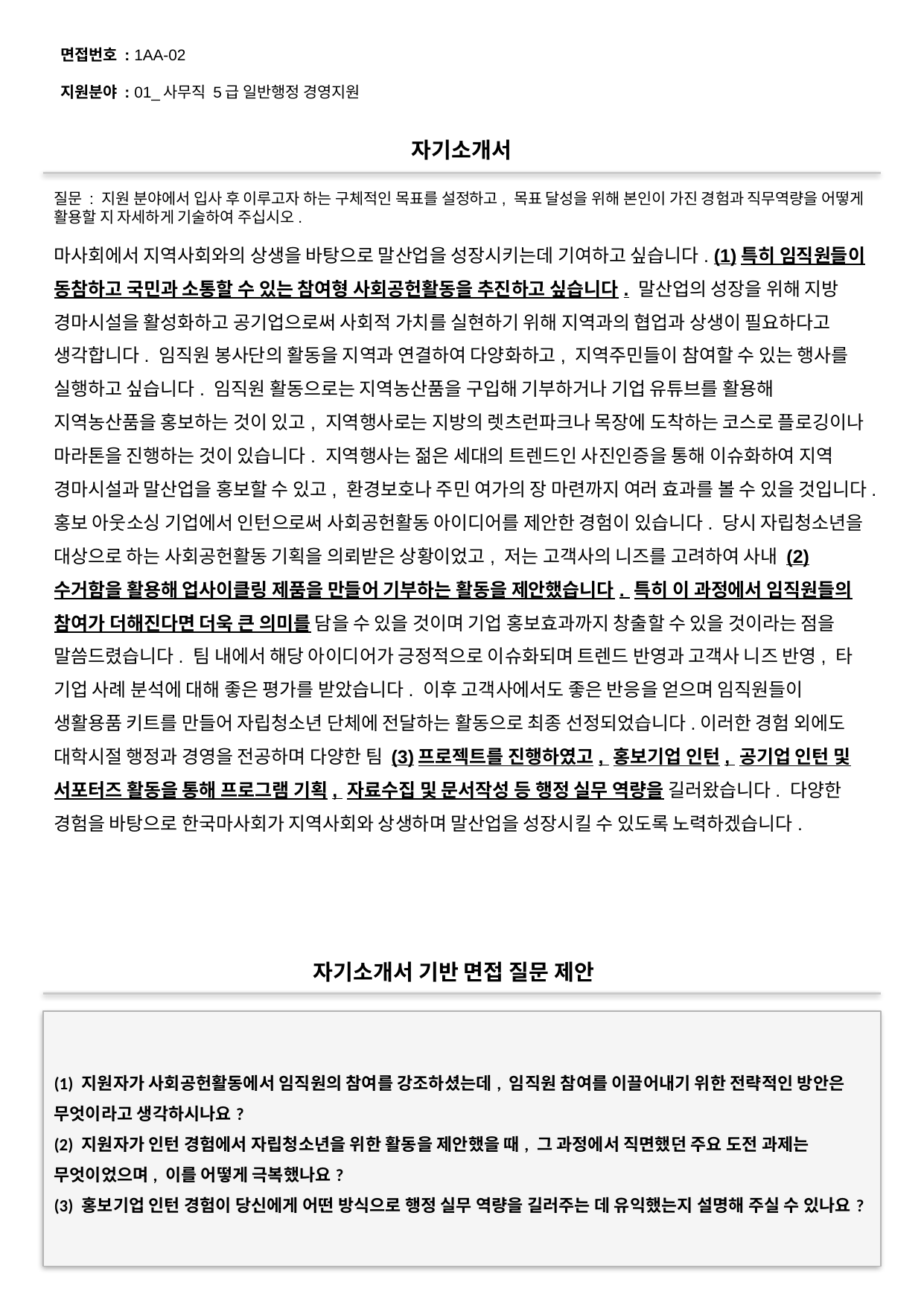

면접번호 : 1AA-02

지원분야 : 01_사무직 5급 일반행정 경영지원
#

자기소개서

질문 : 지원 분야에서 입사 후 이루고자 하는 구체적인 목표를 설정하고, 목표 달성을 위해 본인이 가진 경험과 직무역량을 어떻게 활용할 지 자세하게 기술하여 주십시오.

마사회에서 지역사회와의 상생을 바탕으로 말산업을 성장시키는데 기여하고 싶습니다. (1)특히 임직원들이 동참하고 국민과 소통할 수 있는 참여형 사회공헌활동을 추진하고 싶습니다. 말산업의 성장을 위해 지방 경마시설을 활성화하고 공기업으로써 사회적 가치를 실현하기 위해 지역과의 협업과 상생이 필요하다고 생각합니다. 임직원 봉사단의 활동을 지역과 연결하여 다양화하고, 지역주민들이 참여할 수 있는 행사를 실행하고 싶습니다. 임직원 활동으로는 지역농산품을 구입해 기부하거나 기업 유튜브를 활용해 지역농산품을 홍보하는 것이 있고, 지역행사로는 지방의 렛츠런파크나 목장에 도착하는 코스로 플로깅이나 마라톤을 진행하는 것이 있습니다. 지역행사는 젊은 세대의 트렌드인 사진인증을 통해 이슈화하여 지역 경마시설과 말산업을 홍보할 수 있고, 환경보호나 주민 여가의 장 마련까지 여러 효과를 볼 수 있을 것입니다.홍보 아웃소싱 기업에서 인턴으로써 사회공헌활동 아이디어를 제안한 경험이 있습니다. 당시 자립청소년을 대상으로 하는 사회공헌활동 기획을 의뢰받은 상황이었고, 저는 고객사의 니즈를 고려하여 사내 (2)수거함을 활용해 업사이클링 제품을 만들어 기부하는 활동을 제안했습니다. 특히 이 과정에서 임직원들의 참여가 더해진다면 더욱 큰 의미를 담을 수 있을 것이며 기업 홍보효과까지 창출할 수 있을 것이라는 점을 말씀드렸습니다. 팀 내에서 해당 아이디어가 긍정적으로 이슈화되며 트렌드 반영과 고객사 니즈 반영, 타 기업 사례 분석에 대해 좋은 평가를 받았습니다. 이후 고객사에서도 좋은 반응을 얻으며 임직원들이 생활용품 키트를 만들어 자립청소년 단체에 전달하는 활동으로 최종 선정되었습니다.이러한 경험 외에도 대학시절 행정과 경영을 전공하며 다양한 팀 (3)프로젝트를 진행하였고, 홍보기업 인턴, 공기업 인턴 및 서포터즈 활동을 통해 프로그램 기획, 자료수집 및 문서작성 등 행정 실무 역량을 길러왔습니다. 다양한 경험을 바탕으로 한국마사회가 지역사회와 상생하며 말산업을 성장시킬 수 있도록 노력하겠습니다.

자기소개서 기반 면접 질문 제안

(1) 지원자가 사회공헌활동에서 임직원의 참여를 강조하셨는데, 임직원 참여를 이끌어내기 위한 전략적인 방안은 무엇이라고 생각하시나요?
(2) 지원자가 인턴 경험에서 자립청소년을 위한 활동을 제안했을 때, 그 과정에서 직면했던 주요 도전 과제는 무엇이었으며, 이를 어떻게 극복했나요?
(3) 홍보기업 인턴 경험이 당신에게 어떤 방식으로 행정 실무 역량을 길러주는 데 유익했는지 설명해 주실 수 있나요?